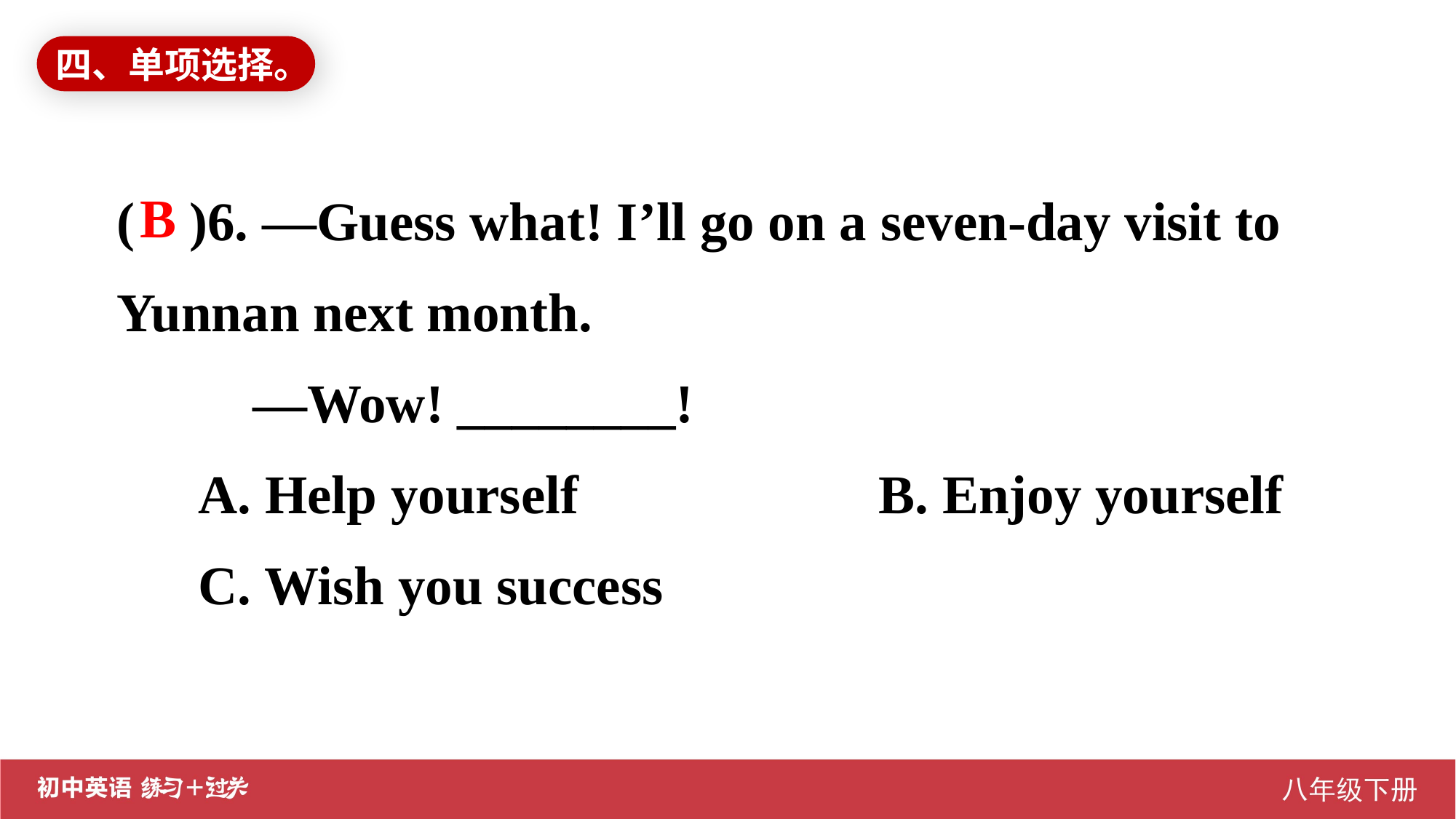

四、单项选择。
(    )6. —Guess what! I’ll go on a seven-day visit to Yunnan next month.
          —Wow! ________!
      A. Help yourself                      B. Enjoy yourself
      C. Wish you success
B